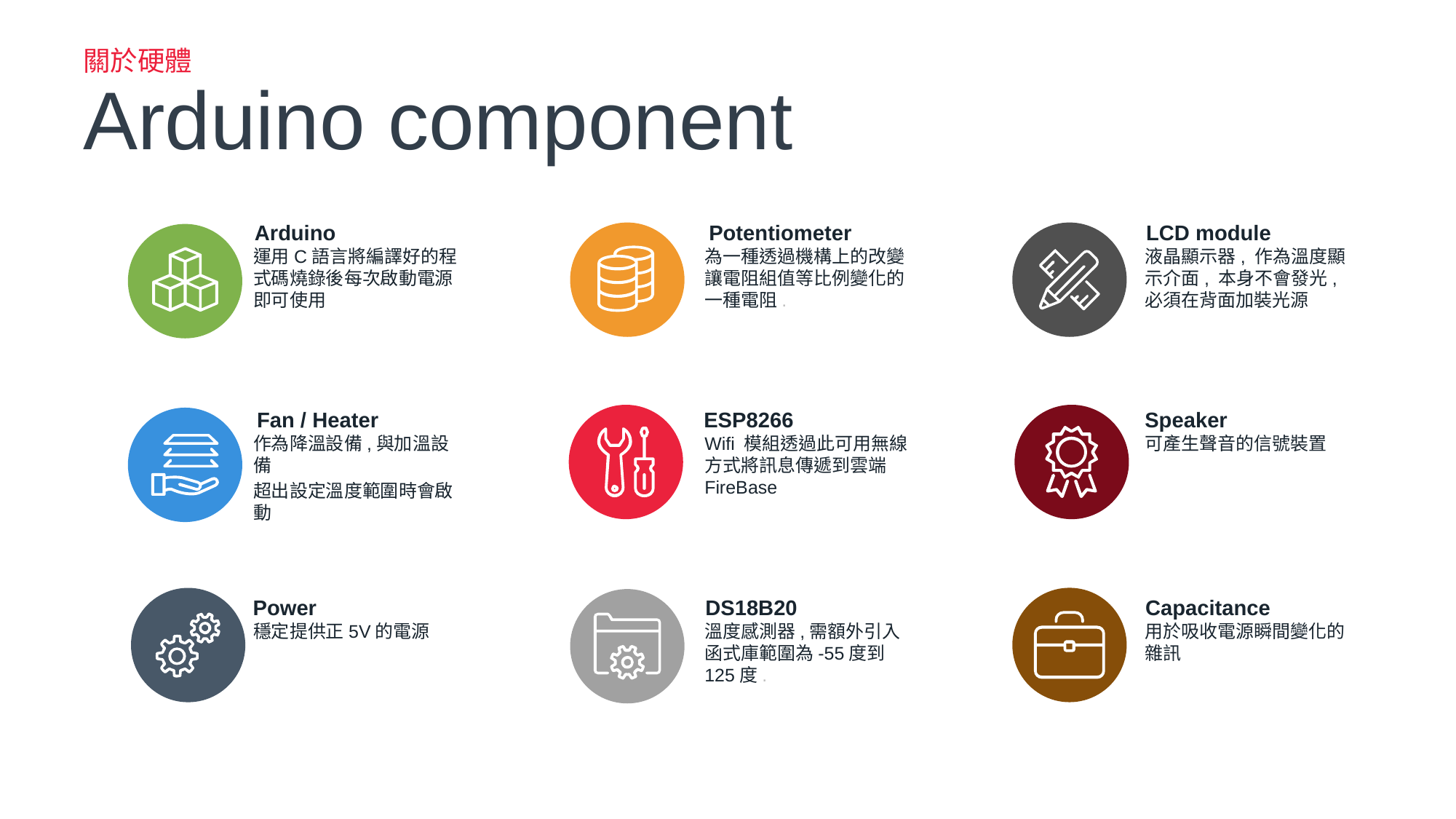

關於硬體
# Arduino component
Potentiometer
為一種透過機構上的改變讓電阻組值等比例變化的一種電阻.

Arduino
運用C語言將編譯好的程式碼燒錄後每次啟動電源即可使用

LCD module
液晶顯示器, 作為溫度顯示介面, 本身不會發光,必須在背面加裝光源

Fan / Heater
作為降溫設備,與加溫設備
超出設定溫度範圍時會啟動

Speaker
可產生聲音的信號裝置

ESP8266
Wifi 模組透過此可用無線方式將訊息傳遞到雲端FireBase

Power
穩定提供正5V的電源

DS18B20
溫度感測器,需額外引入函式庫範圍為-55度到125度.

Capacitance
用於吸收電源瞬間變化的雜訊